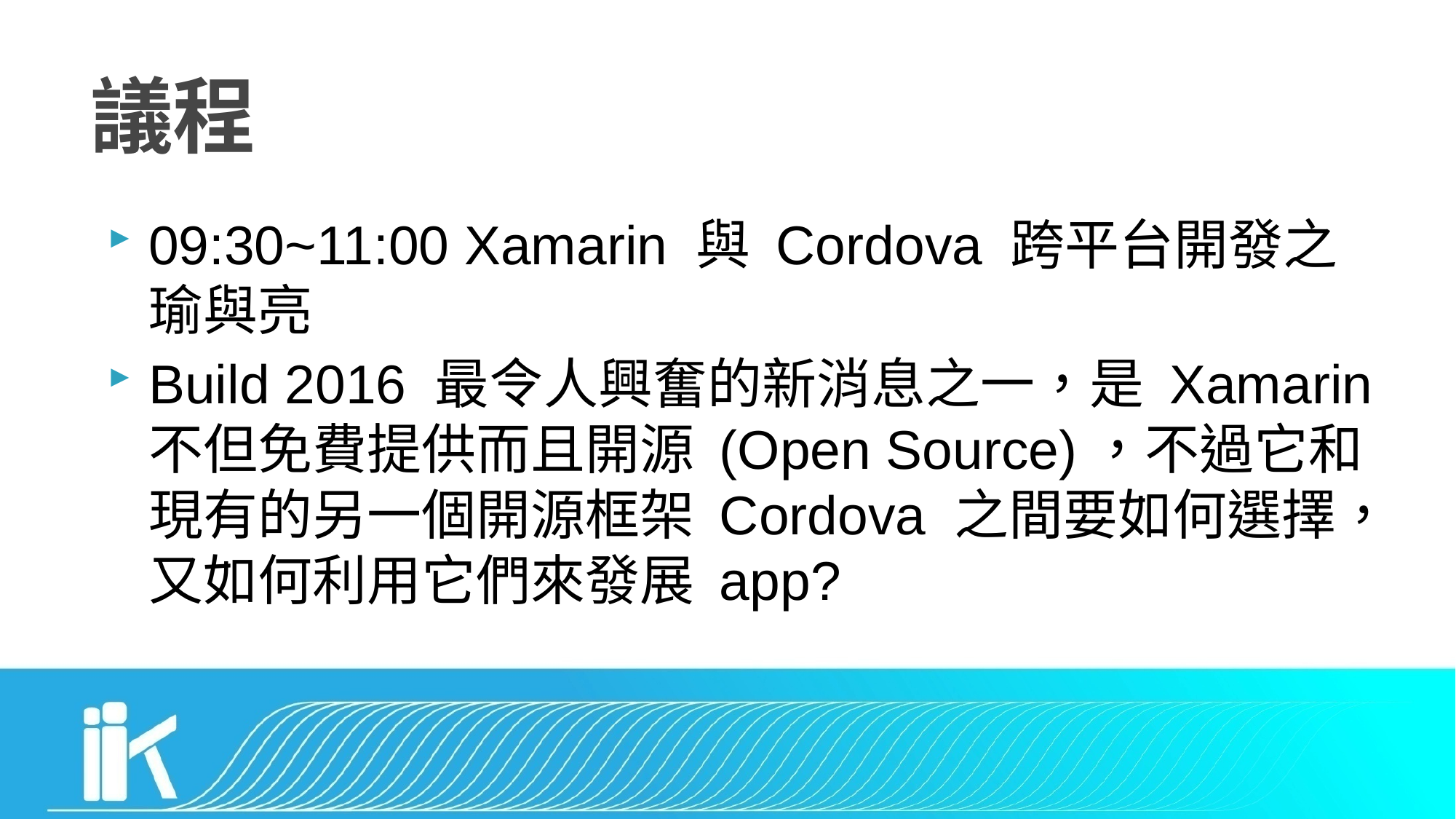

# 議程
09:30~11:00 Xamarin 與 Cordova 跨平台開發之瑜與亮
Build 2016 最令人興奮的新消息之一，是 Xamarin 不但免費提供而且開源 (Open Source)，不過它和現有的另一個開源框架 Cordova 之間要如何選擇，又如何利用它們來發展 app?